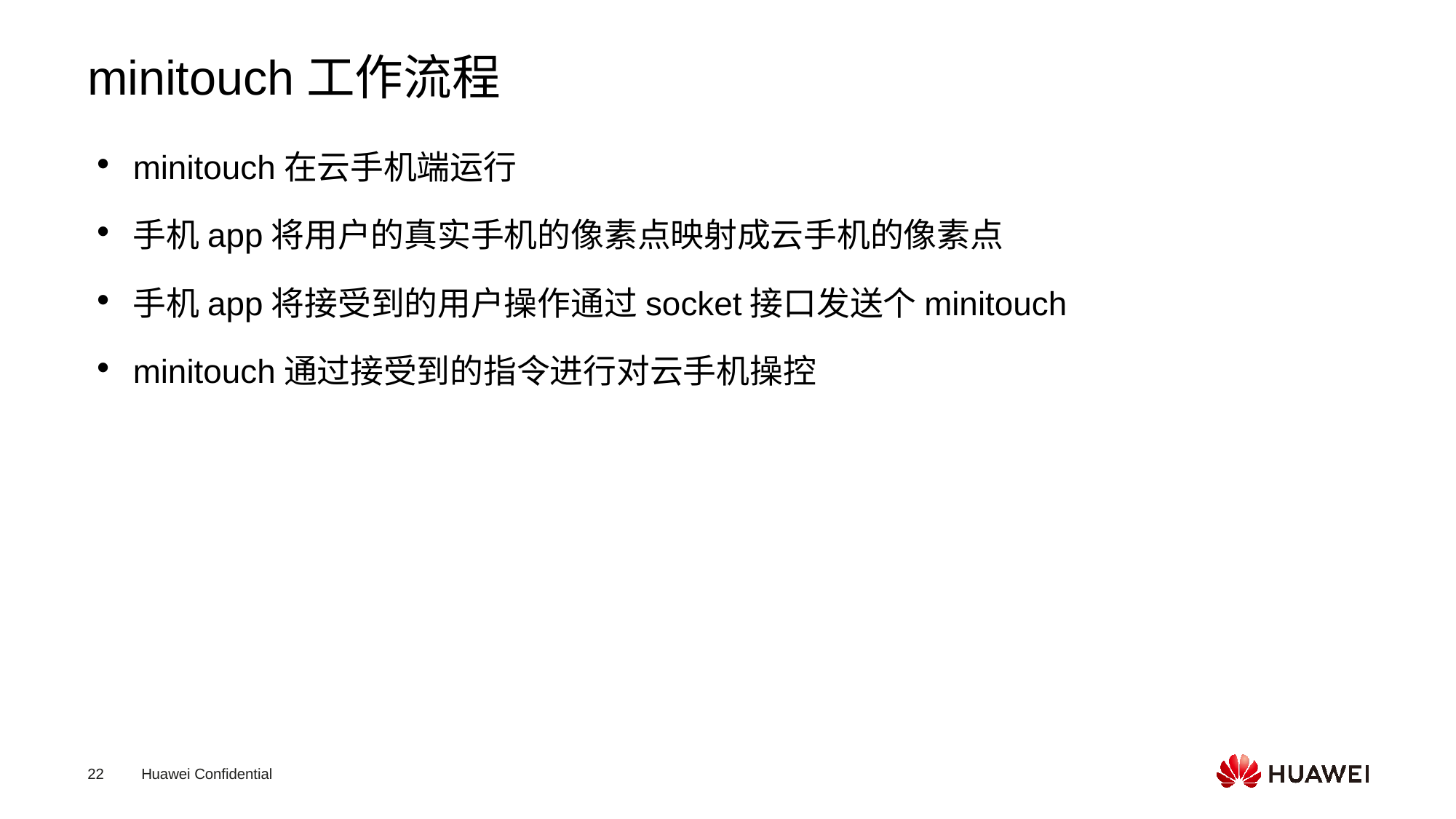

# minitouch工作流程
minitouch在云手机端运行
手机app将用户的真实手机的像素点映射成云手机的像素点
手机app将接受到的用户操作通过socket接口发送个minitouch
minitouch通过接受到的指令进行对云手机操控